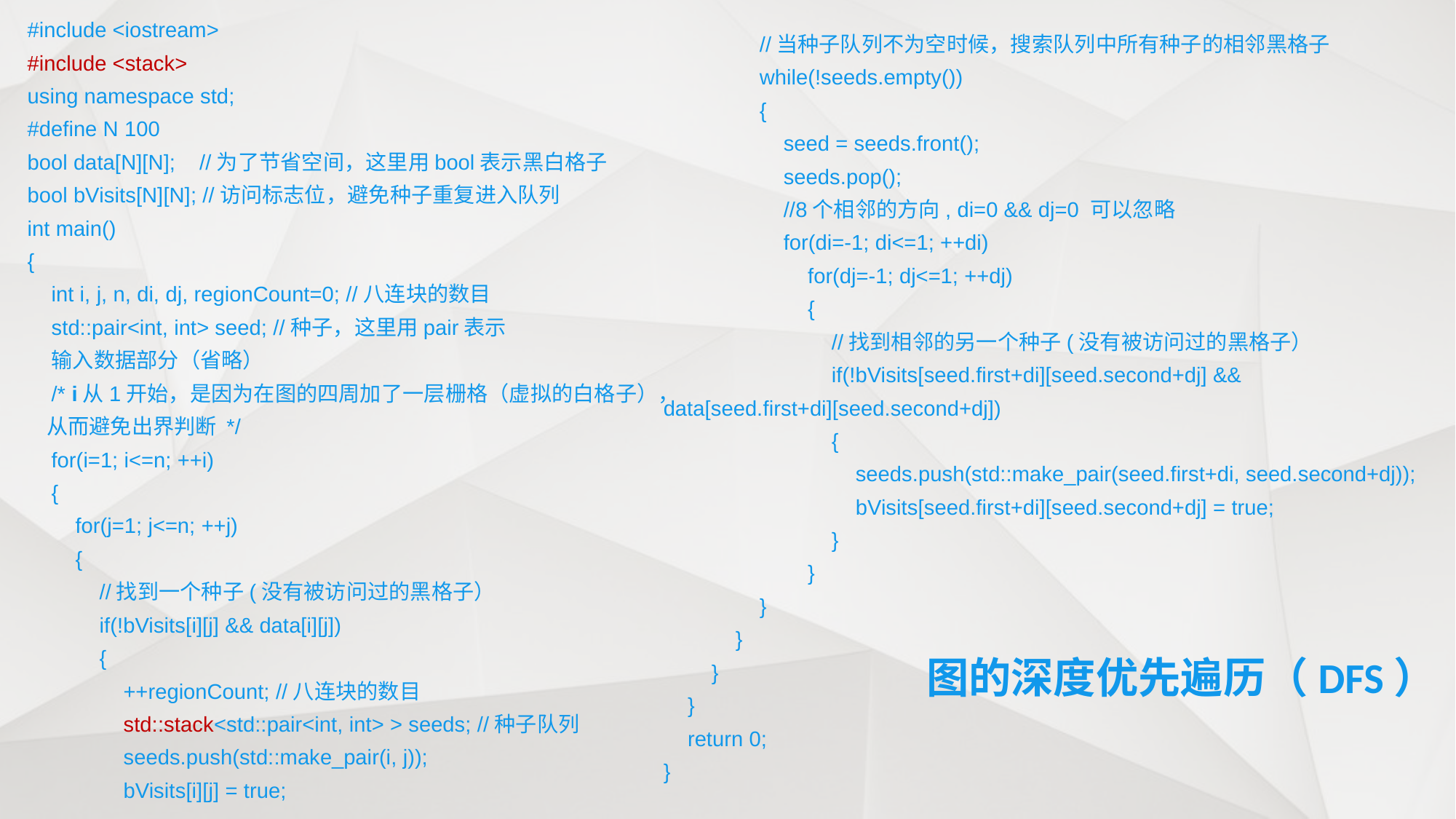

#include <iostream>
#include <stack>
using namespace std;
#define N 100
bool data[N][N];    //为了节省空间，这里用bool表示黑白格子
bool bVisits[N][N]; //访问标志位，避免种子重复进入队列
int main()
{
    int i, j, n, di, dj, regionCount=0; //八连块的数目
    std::pair<int, int> seed; //种子，这里用pair表示
    输入数据部分（省略）
    /* i从1开始，是因为在图的四周加了一层栅格（虚拟的白格子），
   从而避免出界判断 */
    for(i=1; i<=n; ++i)
    {
        for(j=1; j<=n; ++j)
        {
            //找到一个种子(没有被访问过的黑格子）
            if(!bVisits[i][j] && data[i][j])
            {
                ++regionCount; //八连块的数目
                std::stack<std::pair<int, int> > seeds; //种子队列
                seeds.push(std::make_pair(i, j));
                bVisits[i][j] = true;

                //当种子队列不为空时候，搜索队列中所有种子的相邻黑格子
                while(!seeds.empty())
                {
                    seed = seeds.front();
                    seeds.pop();
                    //8个相邻的方向, di=0 && dj=0 可以忽略
                    for(di=-1; di<=1; ++di)
                        for(dj=-1; dj<=1; ++dj)
                        {
                            //找到相邻的另一个种子(没有被访问过的黑格子）
                            if(!bVisits[seed.first+di][seed.second+dj] &&              data[seed.first+di][seed.second+dj])
                            {
                                seeds.push(std::make_pair(seed.first+di, seed.second+dj));
                                bVisits[seed.first+di][seed.second+dj] = true;
                            }
                        }
                }
            }
        }
    }
    return 0;
}
图的深度优先遍历（DFS）